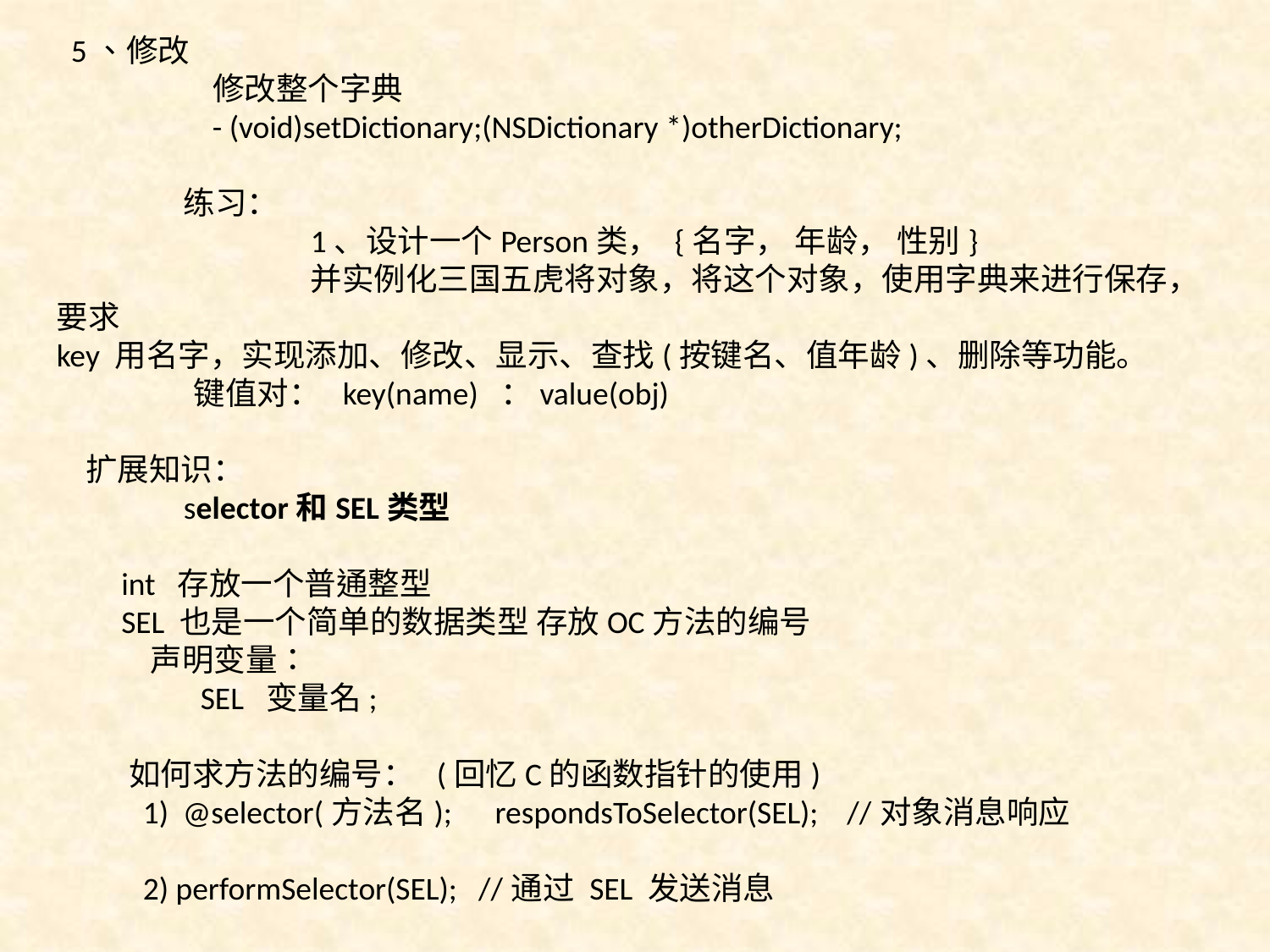

5、修改
	   修改整个字典
	    - (void)setDictionary;(NSDictionary *)otherDictionary;

	练习：
		1、设计一个Person类， {名字， 年龄， 性别}
		并实例化三国五虎将对象，将这个对象，使用字典来进行保存，要求
key 用名字，实现添加、修改、显示、查找(按键名、值年龄)、删除等功能。
                  键值对：  key(name)  ：value(obj)

   扩展知识：
	selector和SEL类型

         int  存放一个普通整型
         SEL 也是一个简单的数据类型 存放OC方法的编号
            声明变量：
                    SEL  变量名;

         如何求方法的编号：  (回忆C的函数指针的使用)
            1)  @selector(方法名);      respondsToSelector(SEL);    //对象消息响应

            2) performSelector(SEL);   //通过 SEL 发送消息